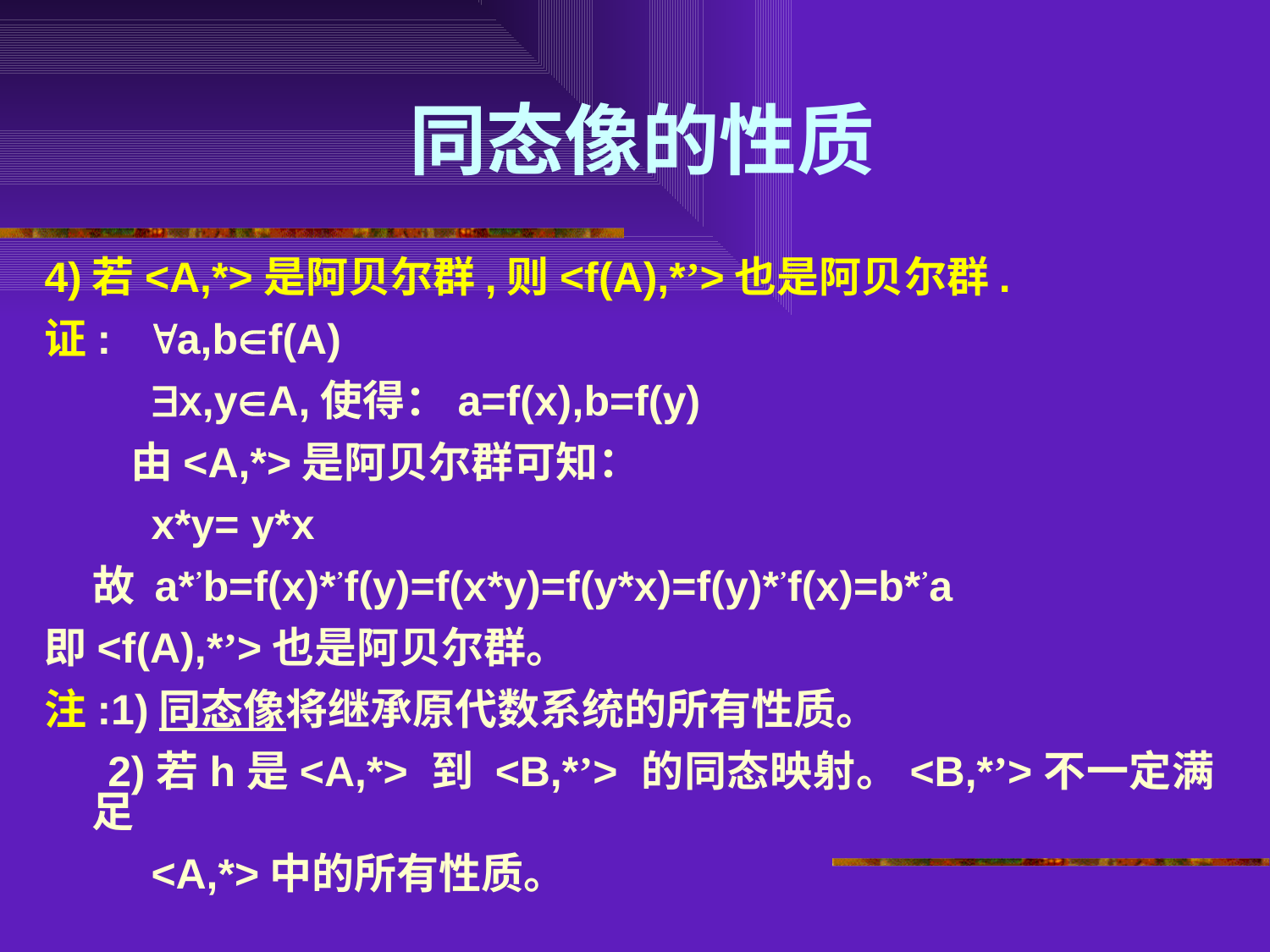

# 同态像的性质
4)若<A,*>是阿贝尔群,则<f(A),*’>也是阿贝尔群.
证:   ∀a,b∈f(A)
         ∃x,y∈A,使得：a=f(x),b=f(y)
        由<A,*>是阿贝尔群可知：
         x*y= y*x
    故 a*’b=f(x)*’f(y)=f(x*y)=f(y*x)=f(y)*’f(x)=b*’a
即<f(A),*’>也是阿贝尔群。
注:1)同态像将继承原代数系统的所有性质。
     2)若h是<A,*> 到 <B,*’> 的同态映射。<B,*’>不一定满足
         <A,*>中的所有性质。